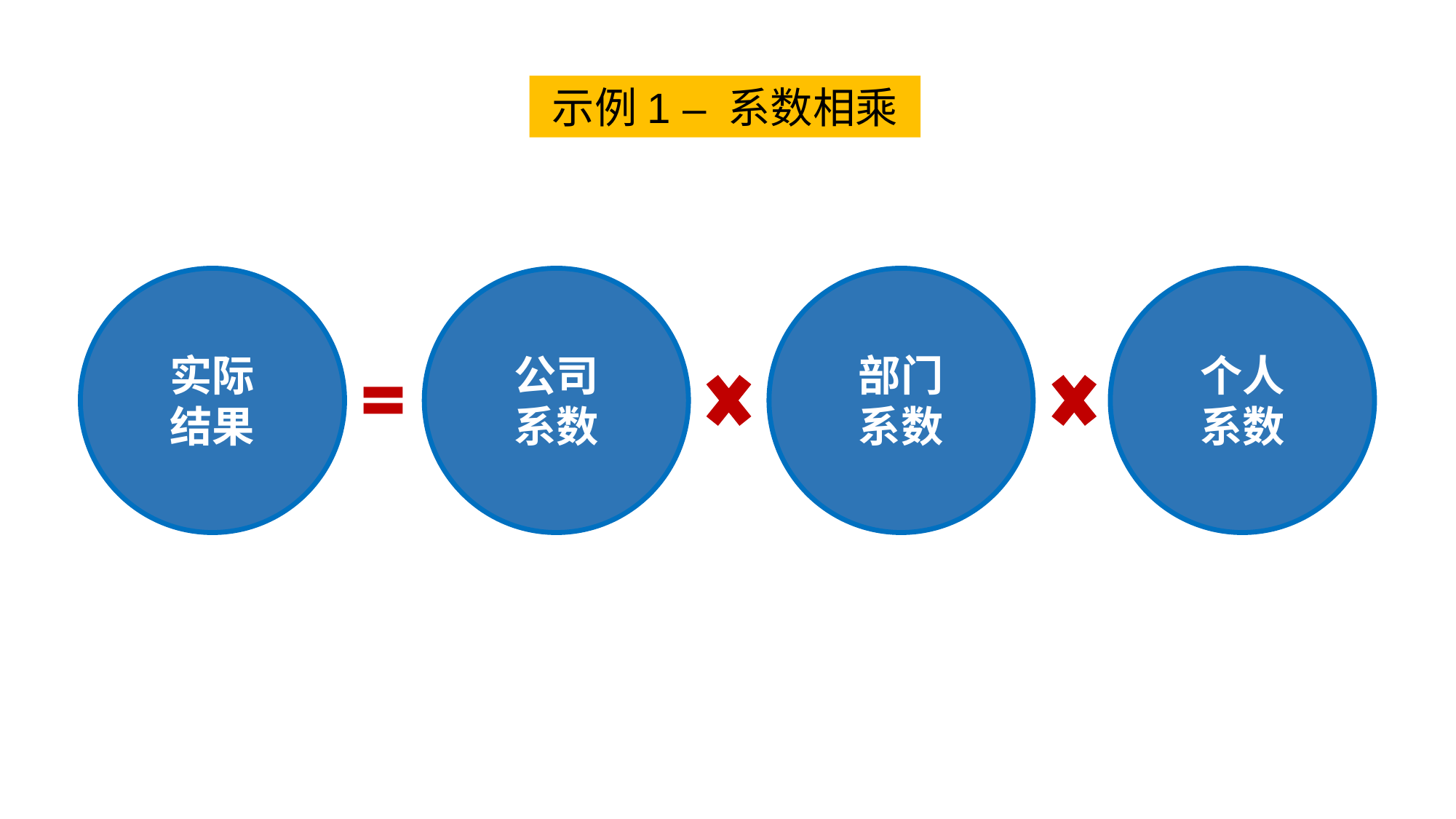

示例1 – 系数相乘

实际结果
公司系数
部门系数
个人系数